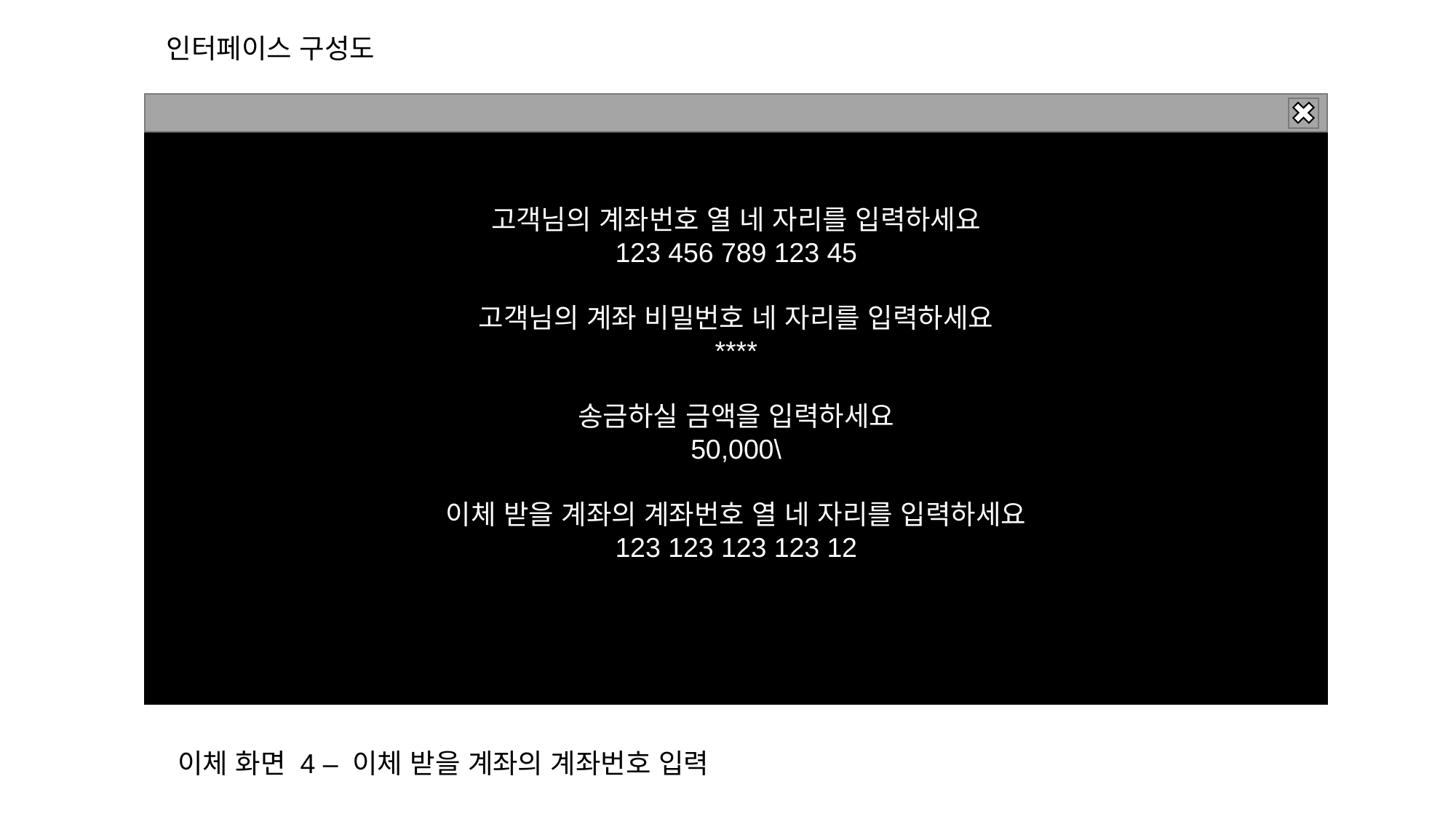

인터페이스 구성도

고객님의 계좌번호 열 네 자리를 입력하세요
123 456 789 123 45

고객님의 계좌 비밀번호 네 자리를 입력하세요
****

송금하실 금액을 입력하세요
50,000\

이체 받을 계좌의 계좌번호 열 네 자리를 입력하세요
123 123 123 123 12

이체 화면 4 – 이체 받을 계좌의 계좌번호 입력